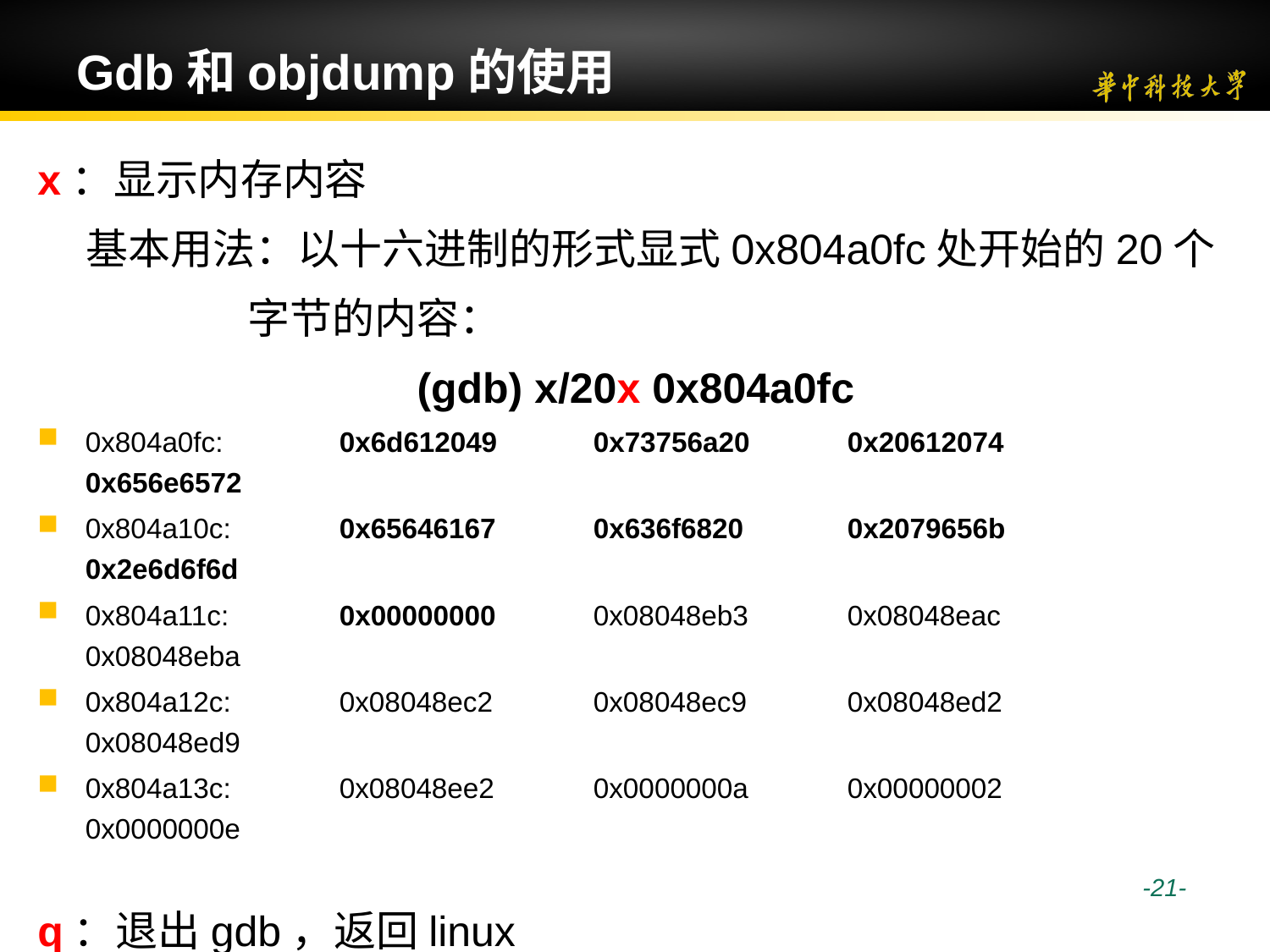

# Gdb和objdump的使用
x：显示内存内容
    基本用法：以十六进制的形式显式0x804a0fc处开始的20个
                     字节的内容：
                                (gdb) x/20x 0x804a0fc
0x804a0fc:	0x6d612049	0x73756a20	0x20612074 	0x656e6572
0x804a10c:	0x65646167	0x636f6820	0x2079656b	0x2e6d6f6d
0x804a11c:	0x00000000	0x08048eb3	0x08048eac	0x08048eba
0x804a12c:	0x08048ec2	0x08048ec9	0x08048ed2	0x08048ed9
0x804a13c:	0x08048ee2	0x0000000a	0x00000002	0x0000000e

q：退出gdb，返回linux
gdb其他命令的用法详见使用手册，或联机help

 -21-